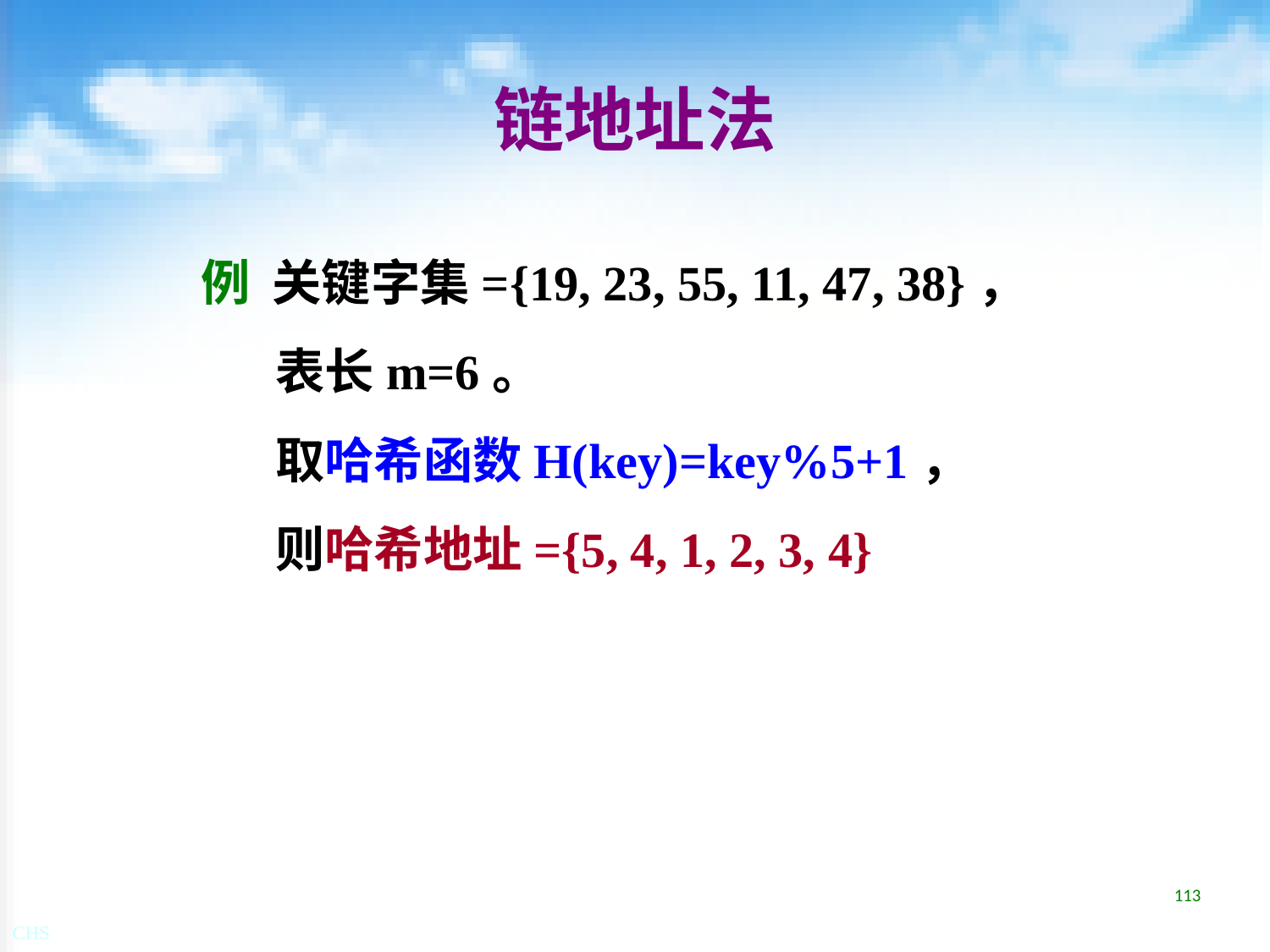

# 链地址法
例  关键字集={19, 23, 55, 11, 47, 38}，
	表长m=6。
	取哈希函数H(key)=key%5+1，
	则哈希地址={5, 4, 1, 2, 3, 4}
113